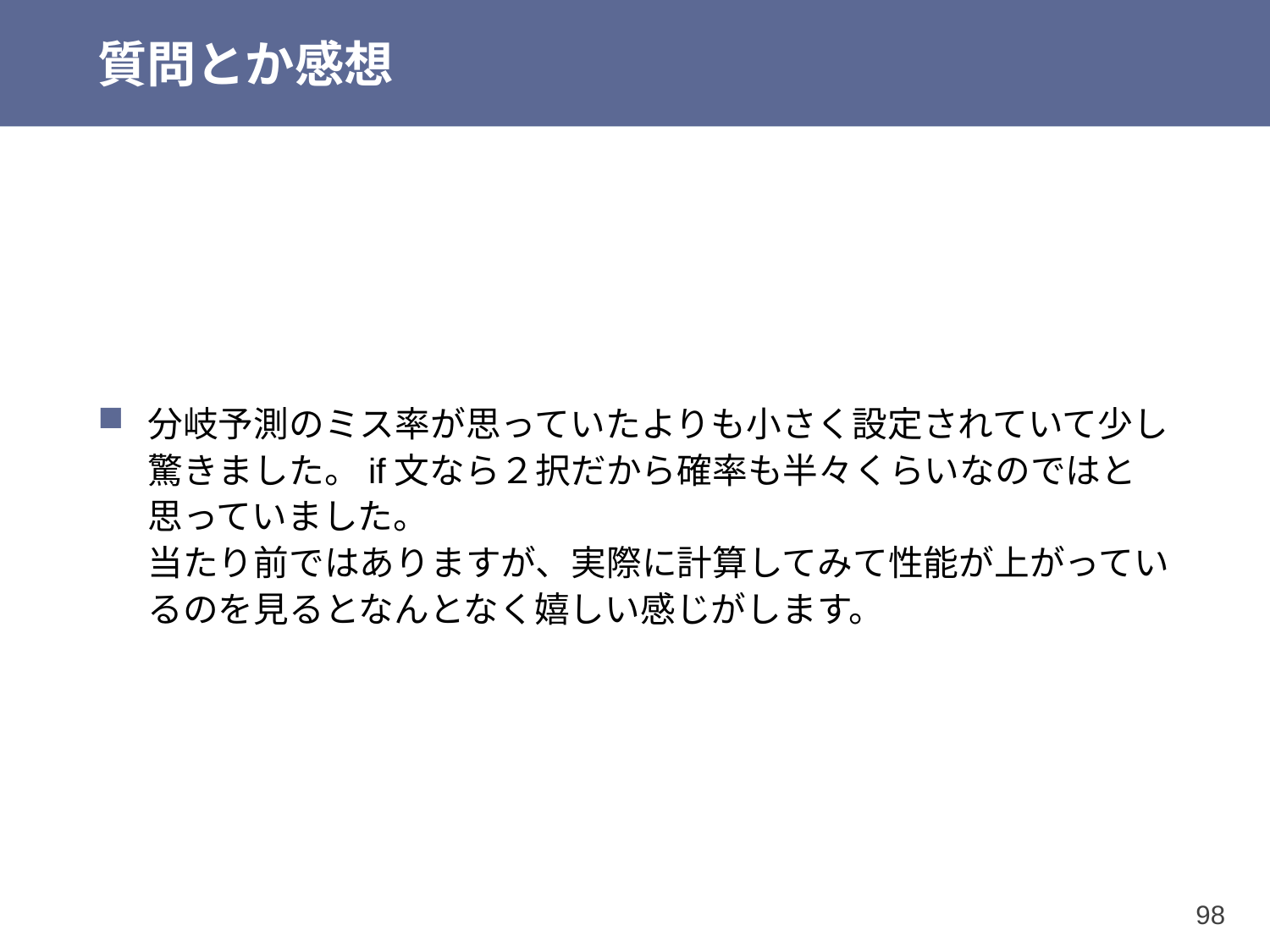

# 質問とか感想
分岐予測のミス率が思っていたよりも小さく設定されていて少し驚きました。if文なら２択だから確率も半々くらいなのではと思っていました。
当たり前ではありますが、実際に計算してみて性能が上がっているのを見るとなんとなく嬉しい感じがします。